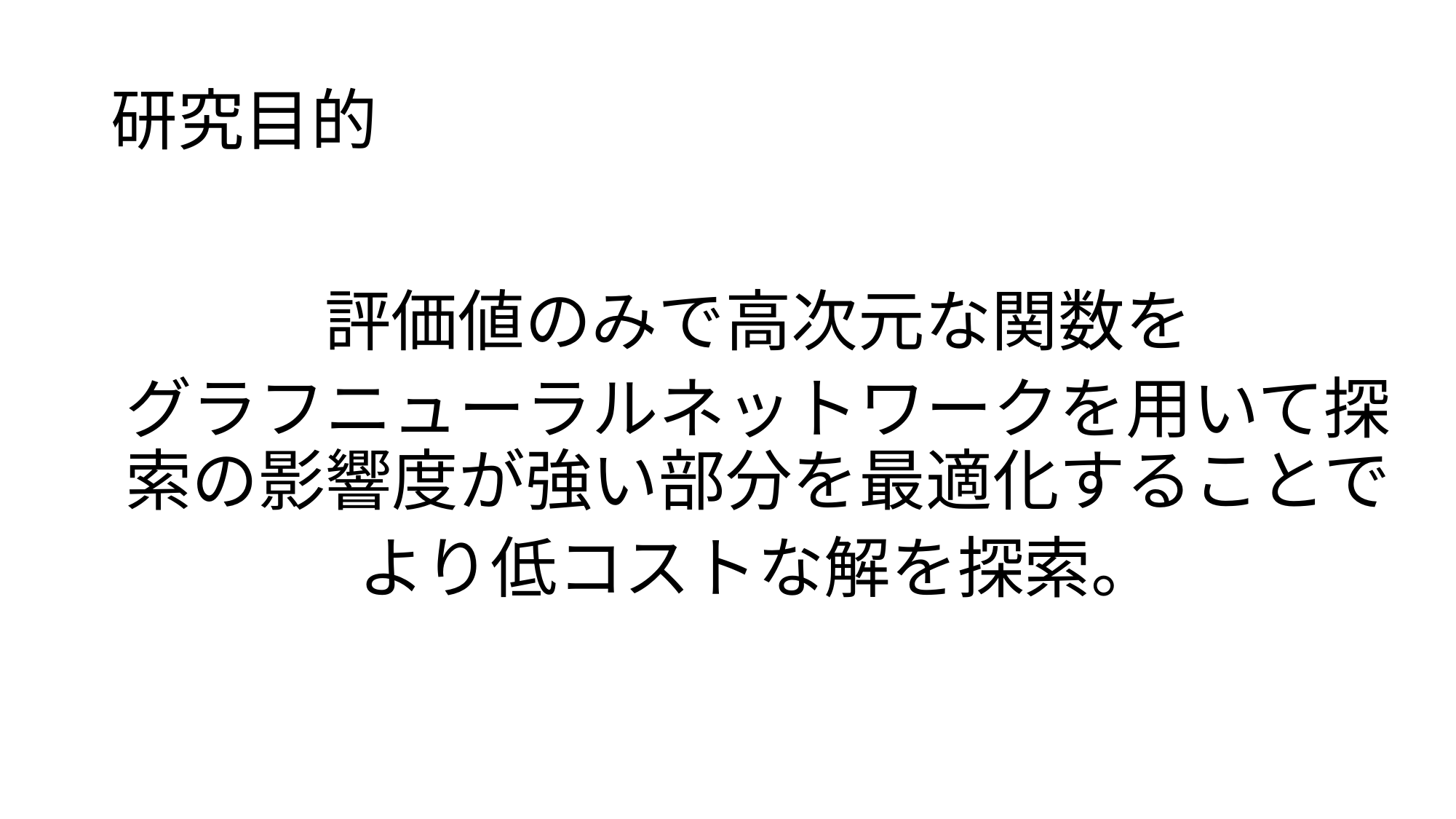

# 研究目的
評価値のみで高次元な関数を
グラフニューラルネットワークを用いて探索の影響度が強い部分を最適化することで
より低コストな解を探索。